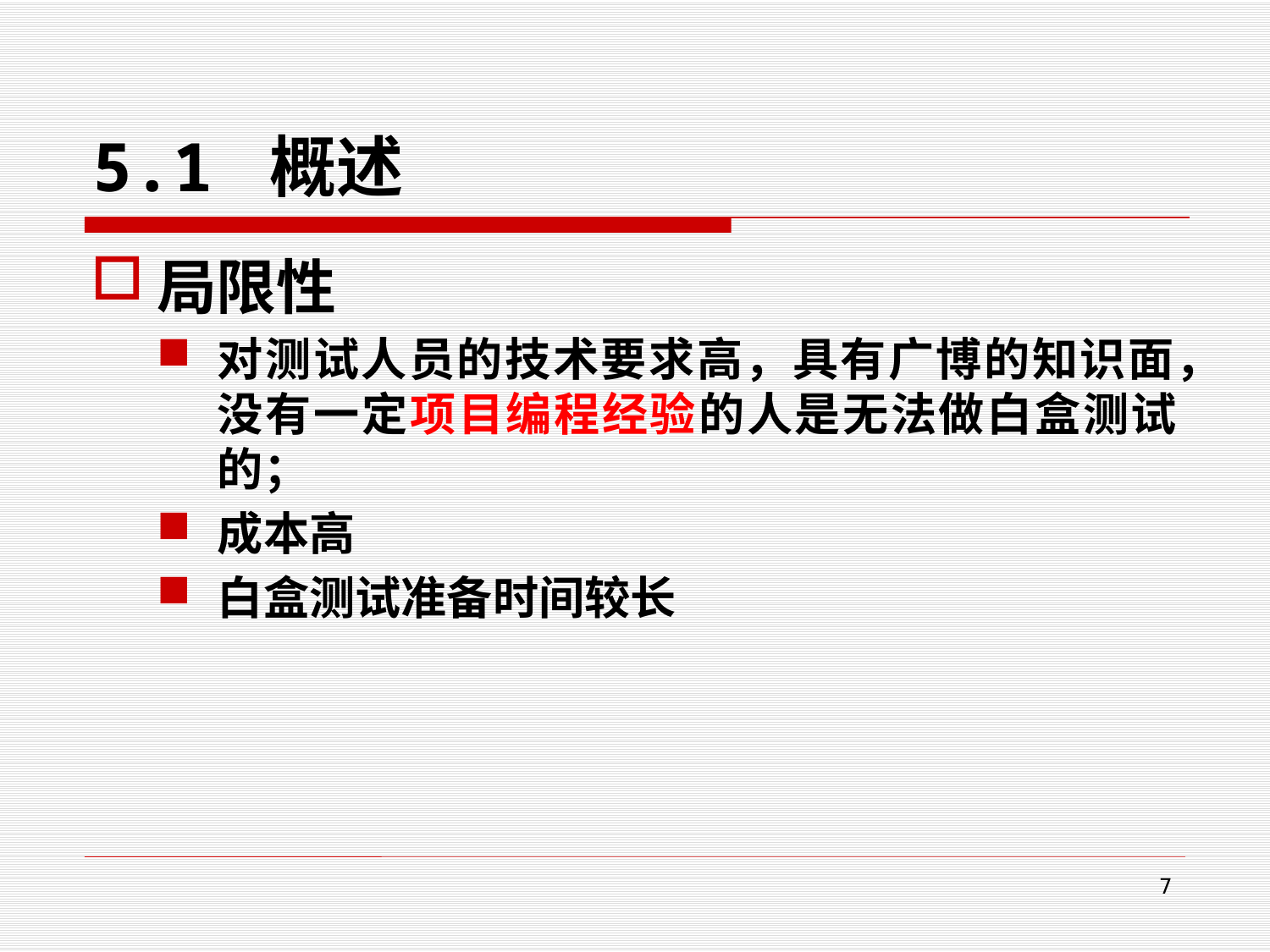

# 5.1 概述
局限性
对测试人员的技术要求高，具有广博的知识面，没有一定项目编程经验的人是无法做白盒测试的；
成本高
白盒测试准备时间较长
7